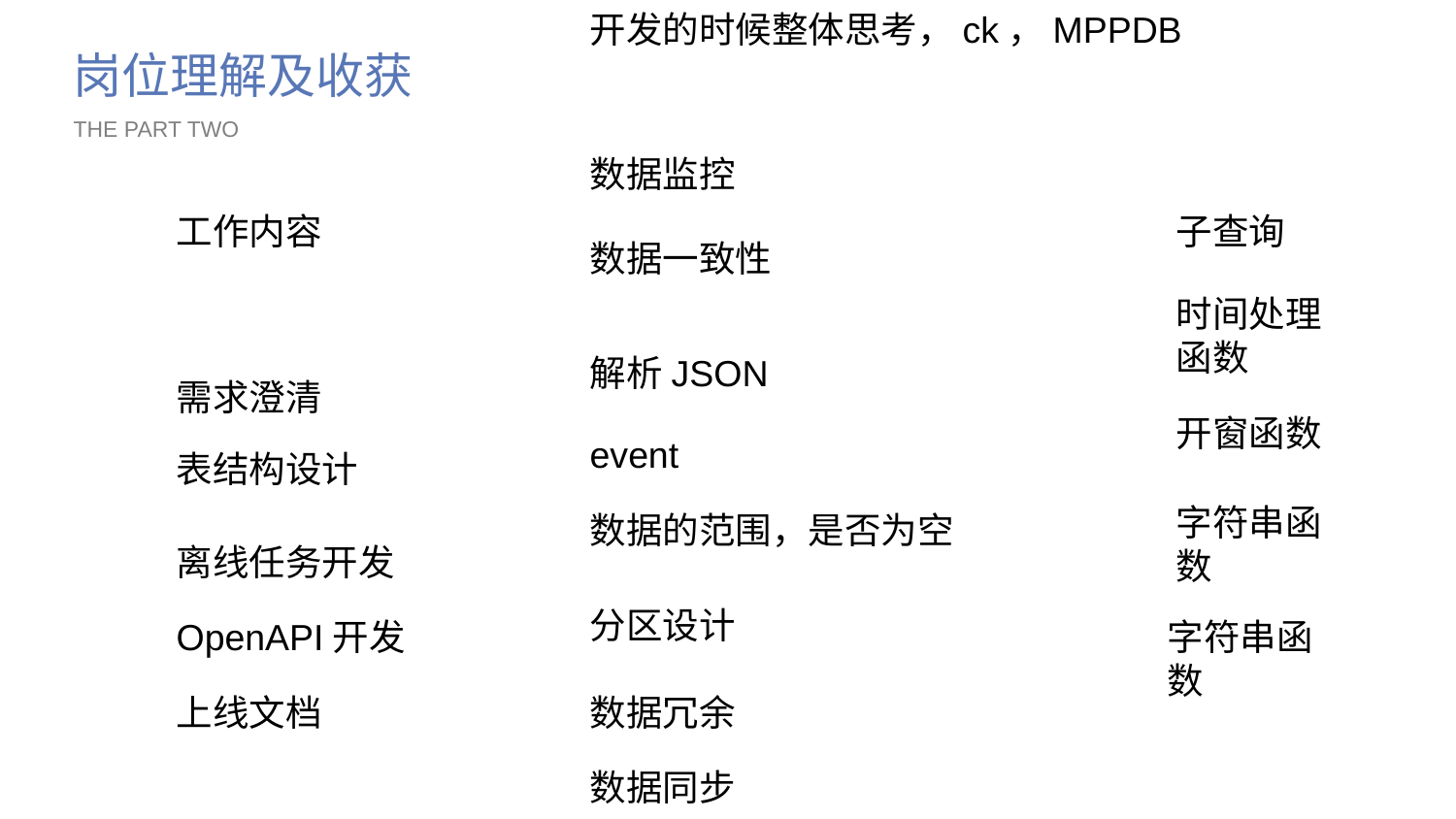

开发的时候整体思考，ck，MPPDB
岗位理解及收获
THE PART TWO
数据监控
工作内容
子查询
数据一致性
时间处理函数
解析JSON
需求澄清
开窗函数
American Filmmaker
event
表结构设计
字符串函数
数据的范围，是否为空
离线任务开发
分区设计
字符串函数
OpenAPI开发
上线文档
数据冗余
数据同步
临时查询与Shell脚本区别